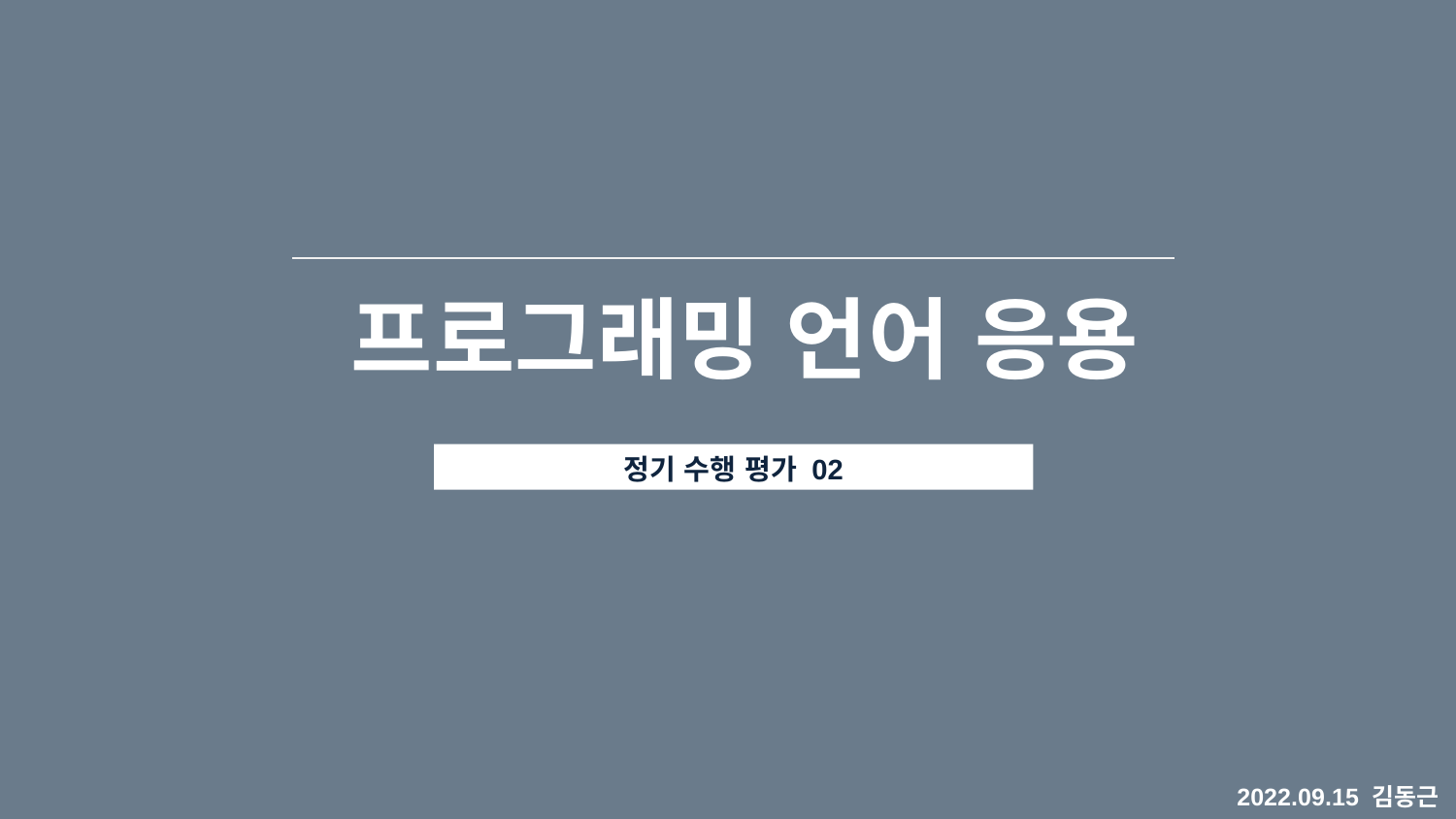

프로그래밍 언어 응용
정기 수행 평가 02
2022.09.15 김동근